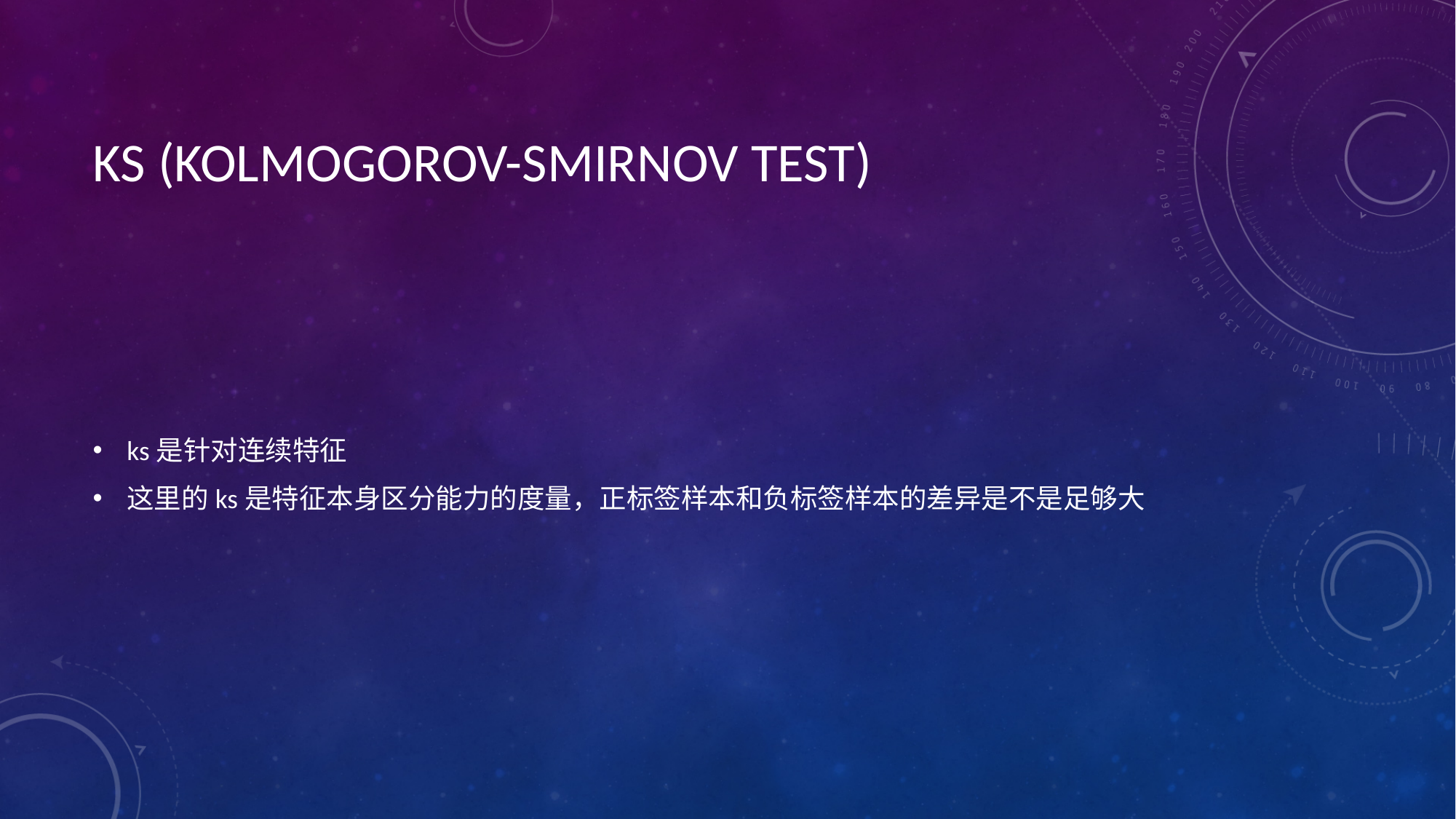

# KS (Kolmogorov-Smirnov test)
ks是针对连续特征
这里的ks是特征本身区分能力的度量，正标签样本和负标签样本的差异是不是足够大